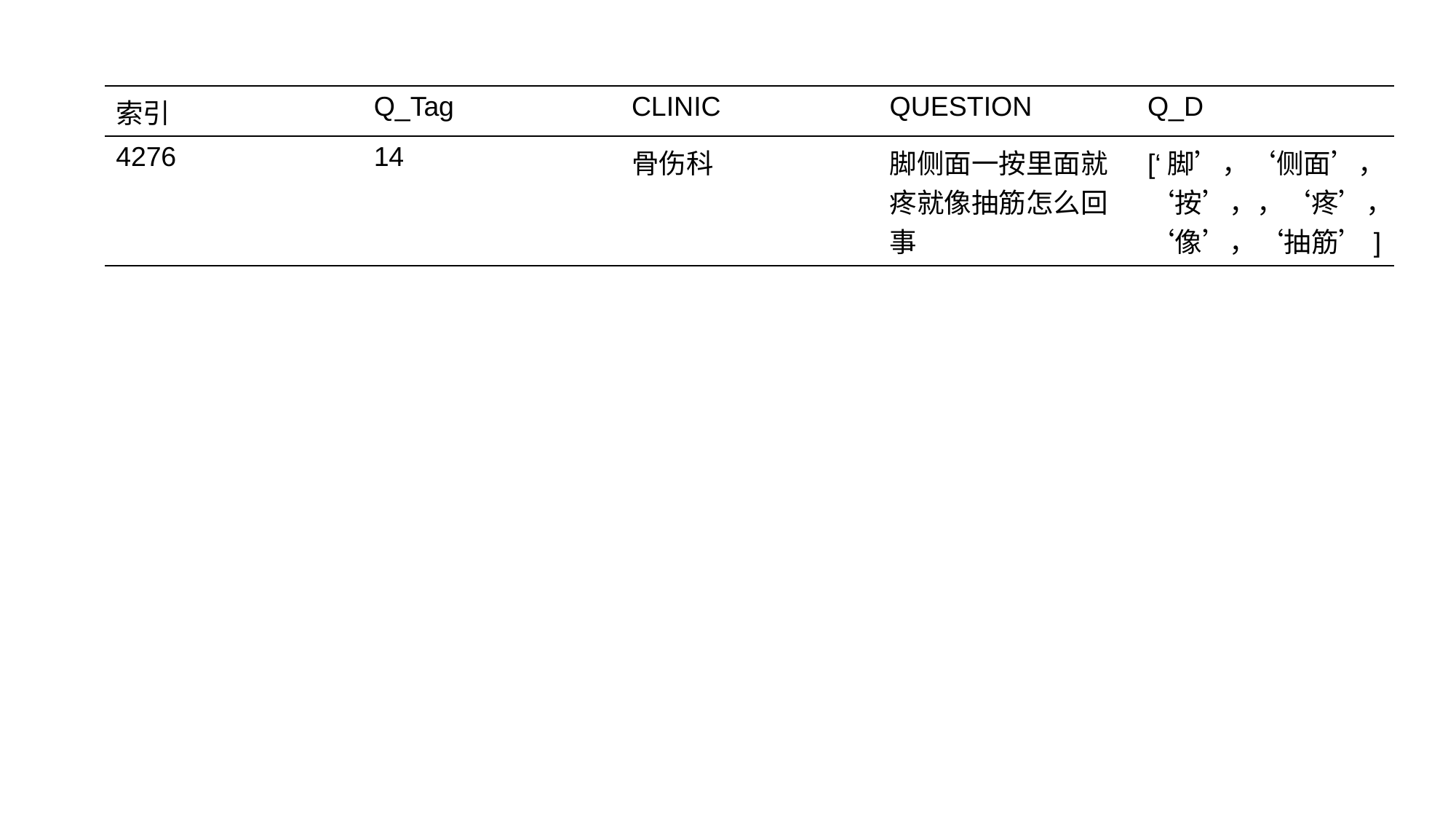

| 索引 | Q\_Tag | CLINIC | QUESTION | Q\_D |
| --- | --- | --- | --- | --- |
| 4276 | 14 | 骨伤科 | 脚侧面一按里面就疼就像抽筋怎么回事 | [‘脚’，‘侧面’，‘按’，，‘疼’，‘像’，‘抽筋’] |